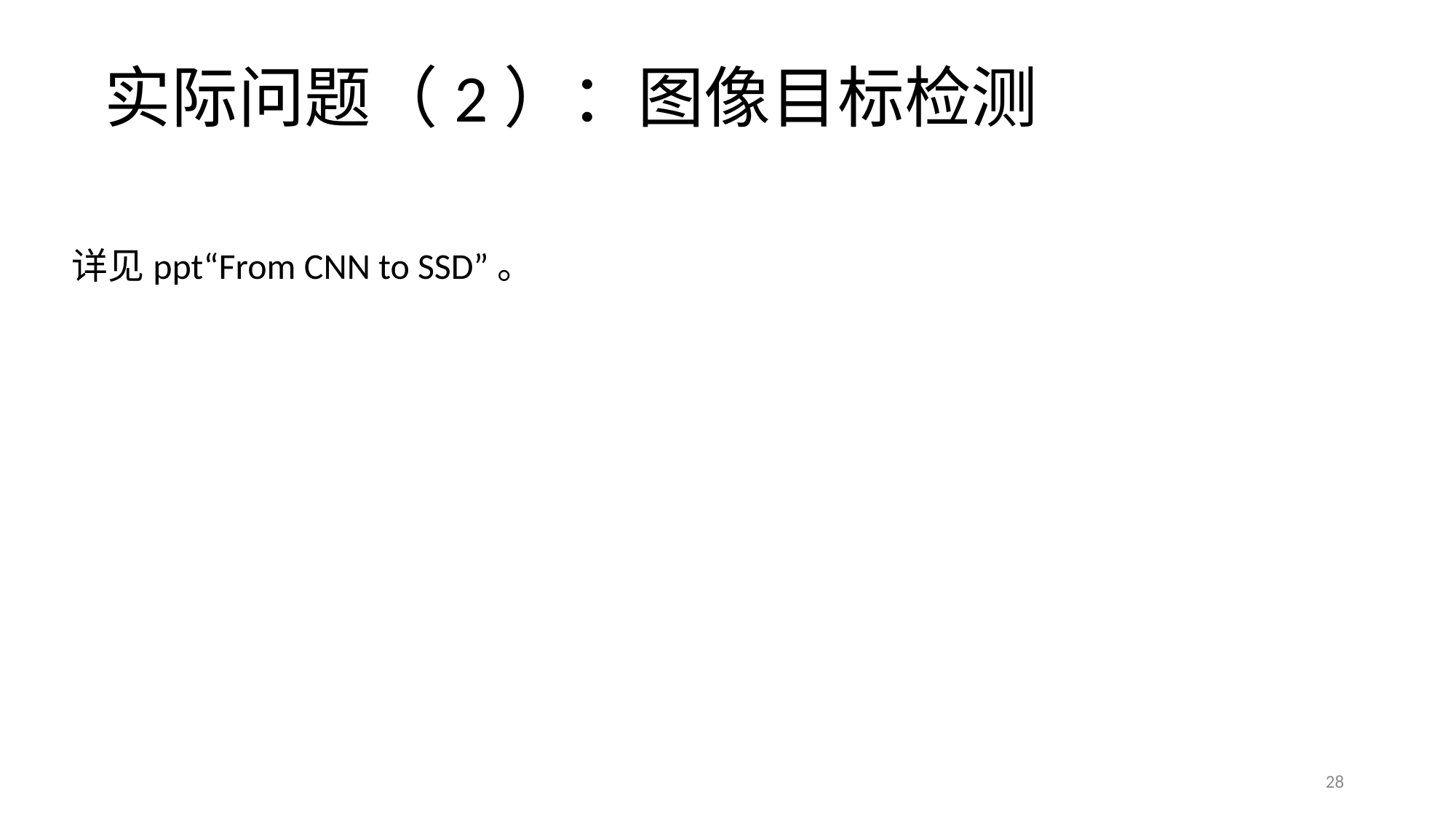

# 实际问题（2）：图像目标检测
详见ppt“From CNN to SSD”。

28